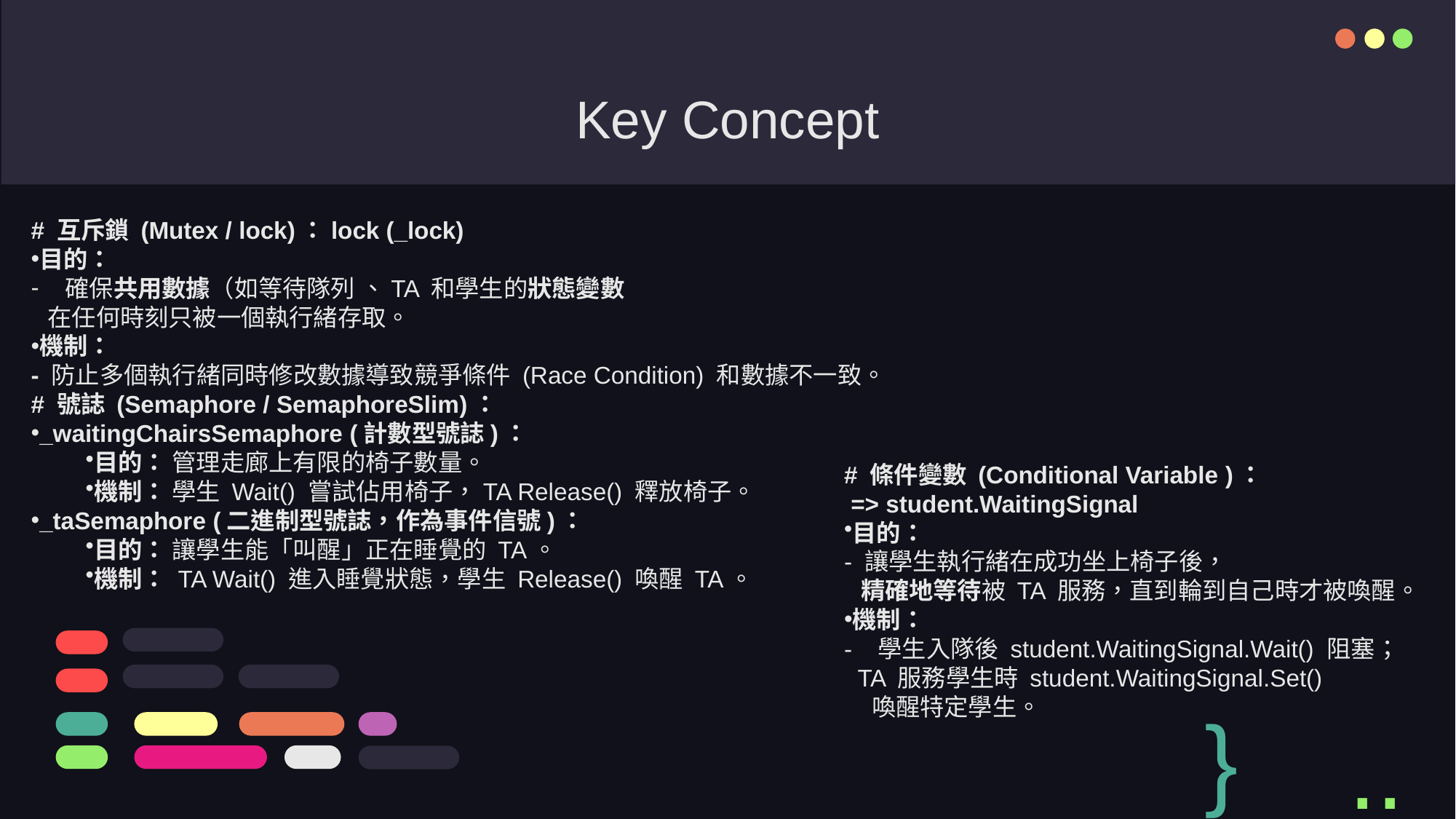

# Key Concept
# 互斥鎖 (Mutex / lock)：lock (_lock)
目的：
確保共用數據（如等待隊列 、TA 和學生的狀態變數
  在任何時刻只被一個執行緒存取。
機制：
- 防止多個執行緒同時修改數據導致競爭條件 (Race Condition) 和數據不一致。
# 號誌 (Semaphore / SemaphoreSlim)：
_waitingChairsSemaphore (計數型號誌)：
目的： 管理走廊上有限的椅子數量。
機制： 學生 Wait() 嘗試佔用椅子，TA Release() 釋放椅子。
_taSemaphore (二進制型號誌，作為事件信號)：
目的： 讓學生能「叫醒」正在睡覺的 TA。
機制： TA Wait() 進入睡覺狀態，學生 Release() 喚醒 TA。

# 條件變數 (Conditional Variable )：
 => student.WaitingSignal
目的：
- 讓學生執行緒在成功坐上椅子後，
  精確地等待被 TA 服務，直到輪到自己時才被喚醒。
機制：
-   學生入隊後 student.WaitingSignal.Wait() 阻塞；
  TA 服務學生時 student.WaitingSignal.Set()
    喚醒特定學生。

}
..